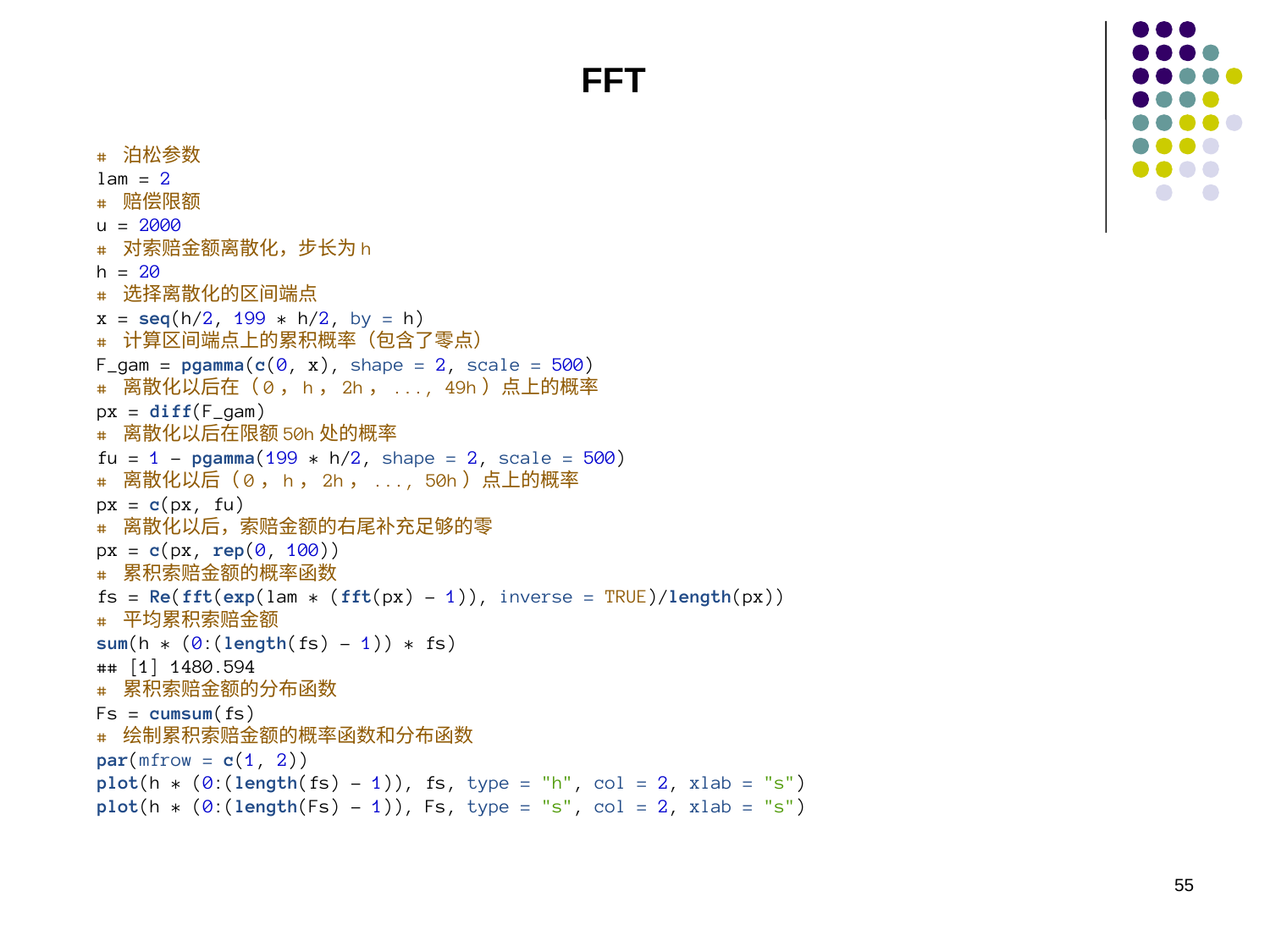

FFT
# 泊松参数 lam = 2 # 赔偿限额 u = 2000 # 对索赔金额离散化，步长为h h = 20 # 选择离散化的区间端点 x = seq(h/2, 199 * h/2, by = h) # 计算区间端点上的累积概率（包含了零点） F_gam = pgamma(c(0, x), shape = 2, scale = 500) # 离散化以后在（0，h，2h，..., 49h）点上的概率 px = diff(F_gam) # 离散化以后在限额50h处的概率 fu = 1 - pgamma(199 * h/2, shape = 2, scale = 500) # 离散化以后（0，h，2h，..., 50h）点上的概率 px = c(px, fu) # 离散化以后，索赔金额的右尾补充足够的零 px = c(px, rep(0, 100)) # 累积索赔金额的概率函数 fs = Re(fft(exp(lam * (fft(px) - 1)), inverse = TRUE)/length(px)) # 平均累积索赔金额 sum(h * (0:(length(fs) - 1)) * fs)
## [1] 1480.594
# 累积索赔金额的分布函数 Fs = cumsum(fs) # 绘制累积索赔金额的概率函数和分布函数 par(mfrow = c(1, 2)) plot(h * (0:(length(fs) - 1)), fs, type = "h", col = 2, xlab = "s") plot(h * (0:(length(Fs) - 1)), Fs, type = "s", col = 2, xlab = "s")
55